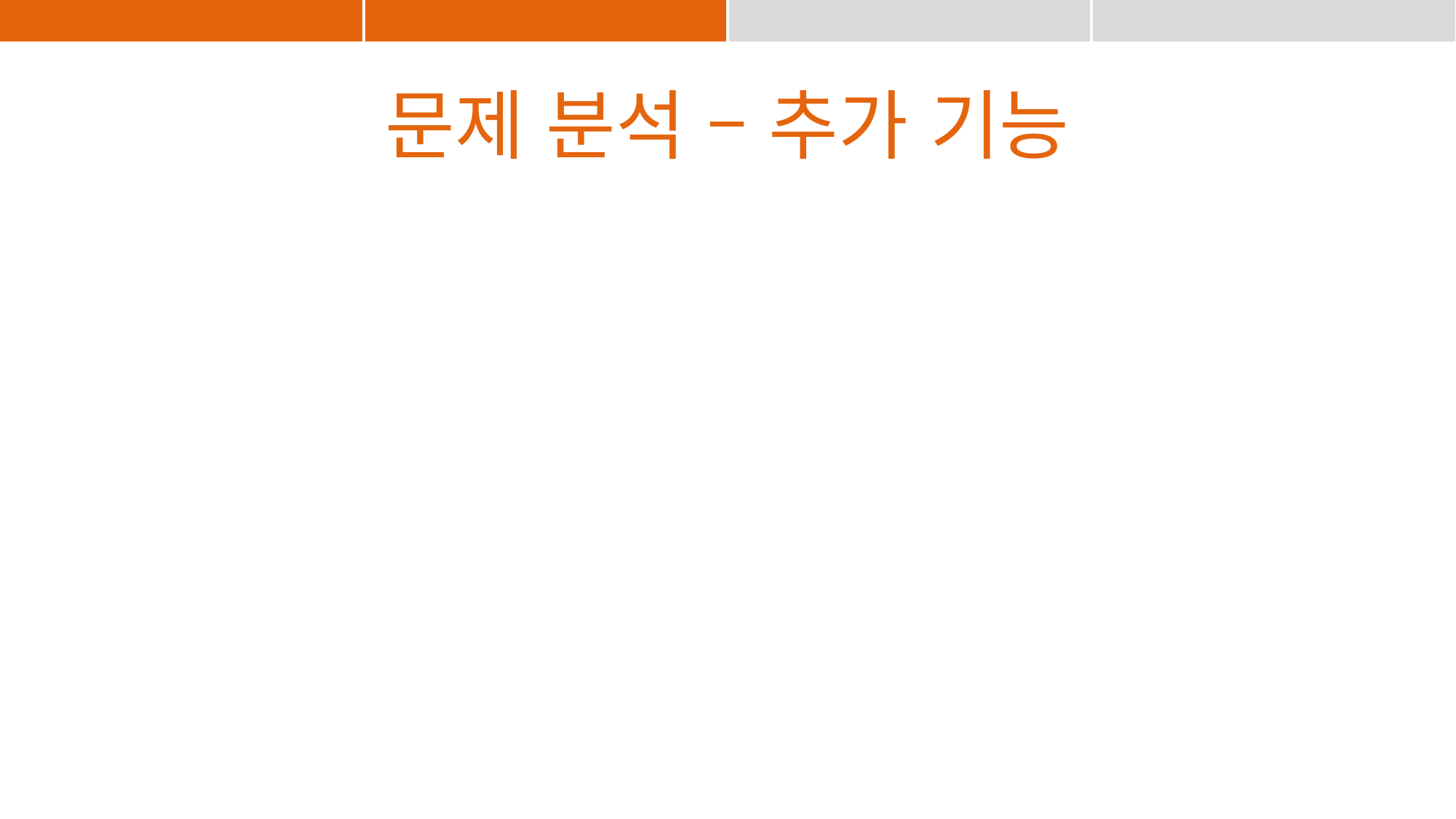

|  |  |  |  |
| --- | --- | --- | --- |
문제 분석 – 추가 기능